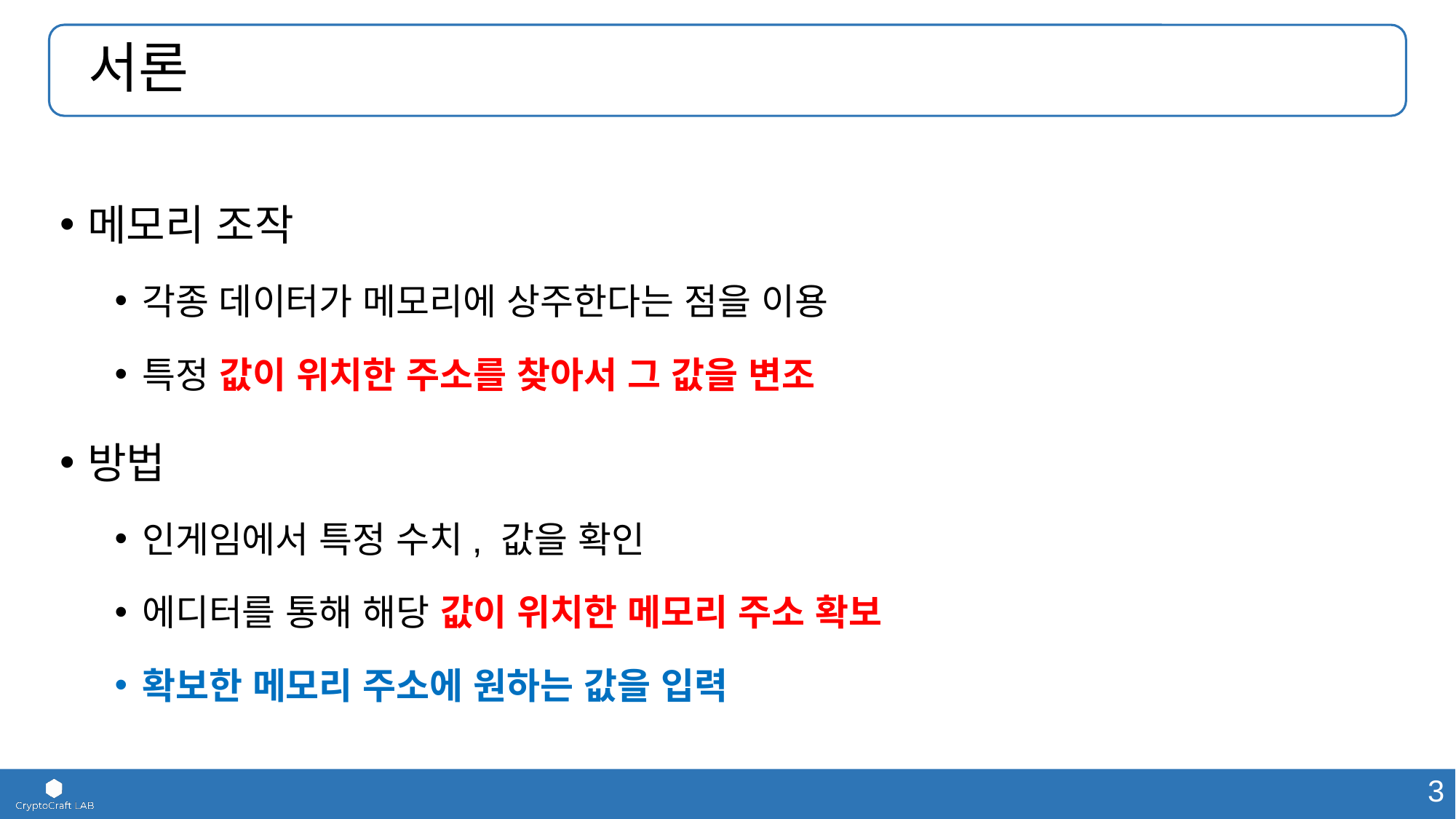

# 서론
메모리 조작
각종 데이터가 메모리에 상주한다는 점을 이용
특정 값이 위치한 주소를 찾아서 그 값을 변조
방법
인게임에서 특정 수치, 값을 확인
에디터를 통해 해당 값이 위치한 메모리 주소 확보
확보한 메모리 주소에 원하는 값을 입력